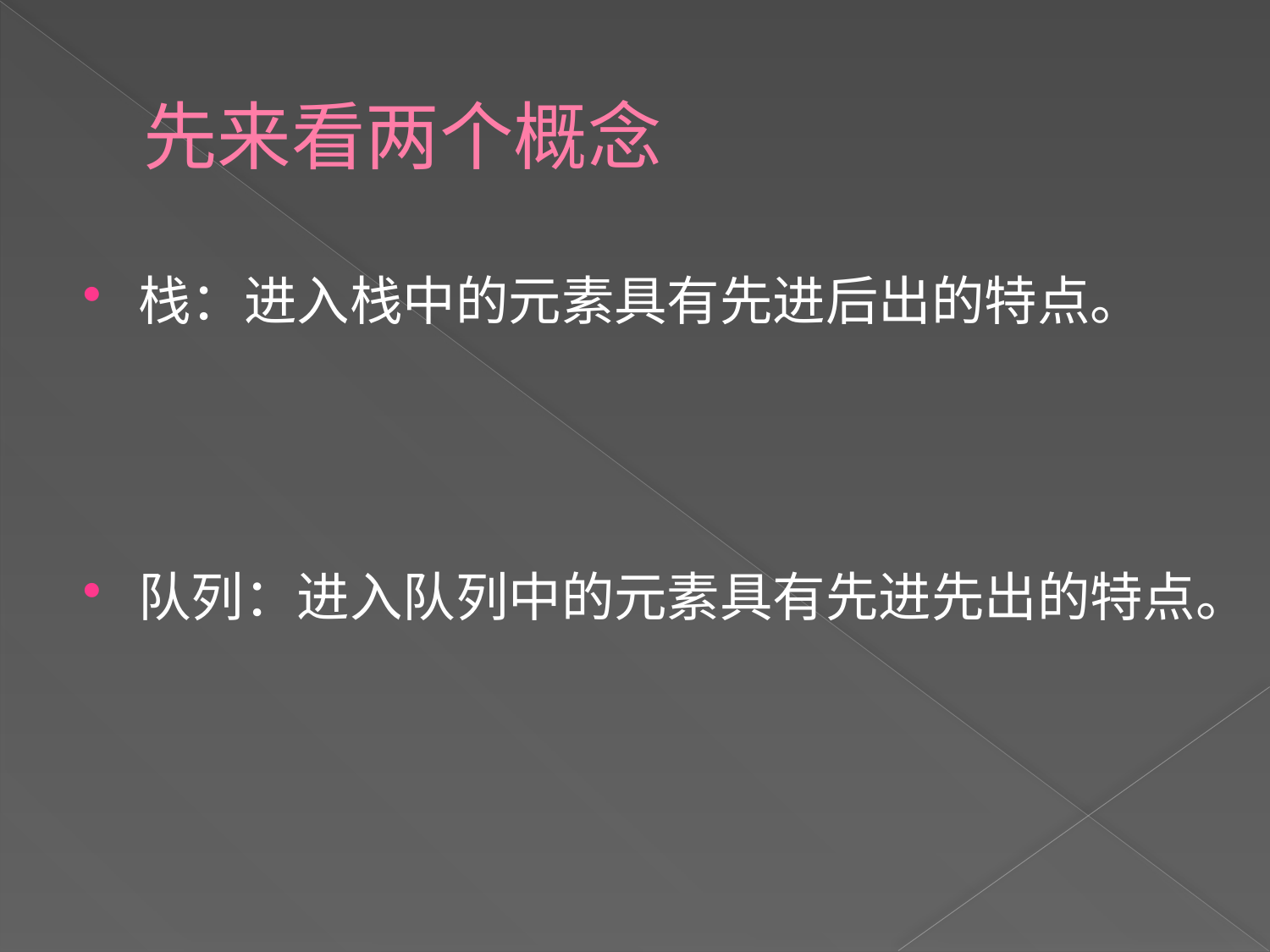

# 先来看两个概念
栈：进入栈中的元素具有先进后出的特点。

队列：进入队列中的元素具有先进先出的特点。